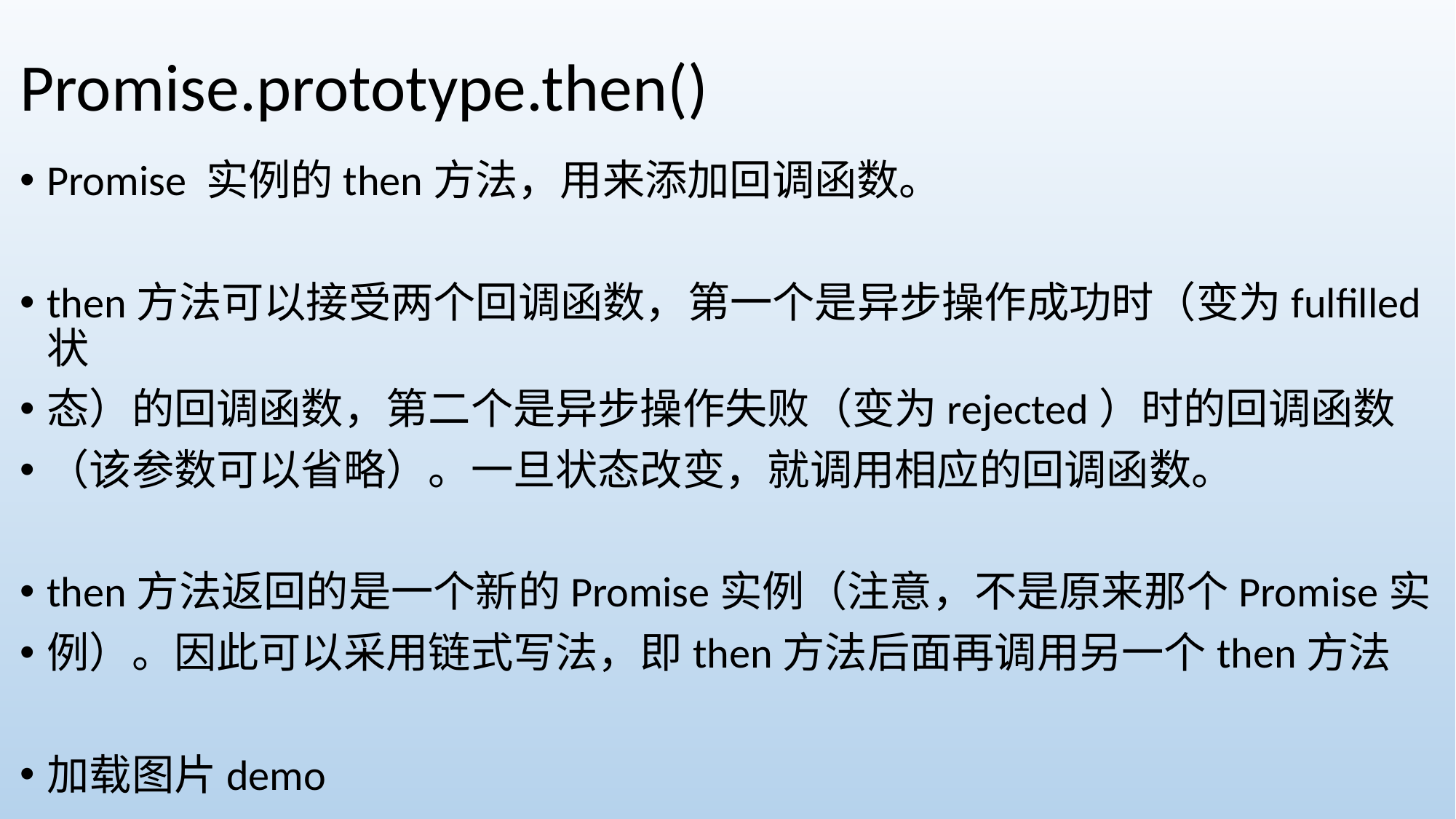

# Promise.prototype.then()
Promise 实例的then方法，用来添加回调函数。

then方法可以接受两个回调函数，第一个是异步操作成功时（变为fulfilled状
态）的回调函数，第二个是异步操作失败（变为rejected）时的回调函数
（该参数可以省略）。一旦状态改变，就调用相应的回调函数。

then方法返回的是一个新的Promise实例（注意，不是原来那个Promise实
例）。因此可以采用链式写法，即then方法后面再调用另一个then方法

加载图片demo